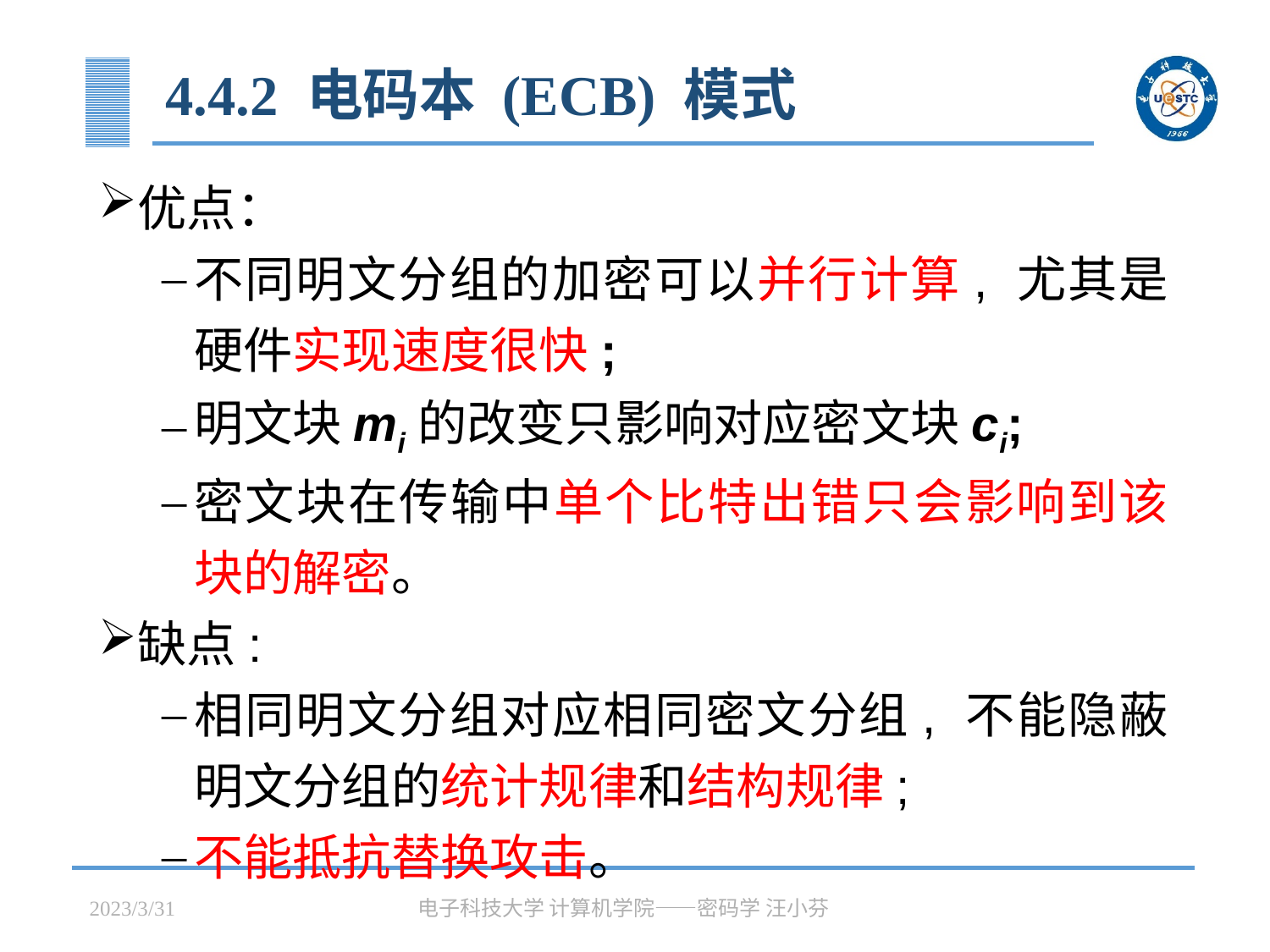

# 4.4.2 电码本 (ECB) 模式
优点：
不同明文分组的加密可以并行计算, 尤其是硬件实现速度很快;
明文块mi的改变只影响对应密文块ci;
密文块在传输中单个比特出错只会影响到该块的解密。
缺点:
相同明文分组对应相同密文分组, 不能隐蔽明文分组的统计规律和结构规律;
不能抵抗替换攻击。
2023/3/31
电子科技大学 计算机学院——密码学 汪小芬